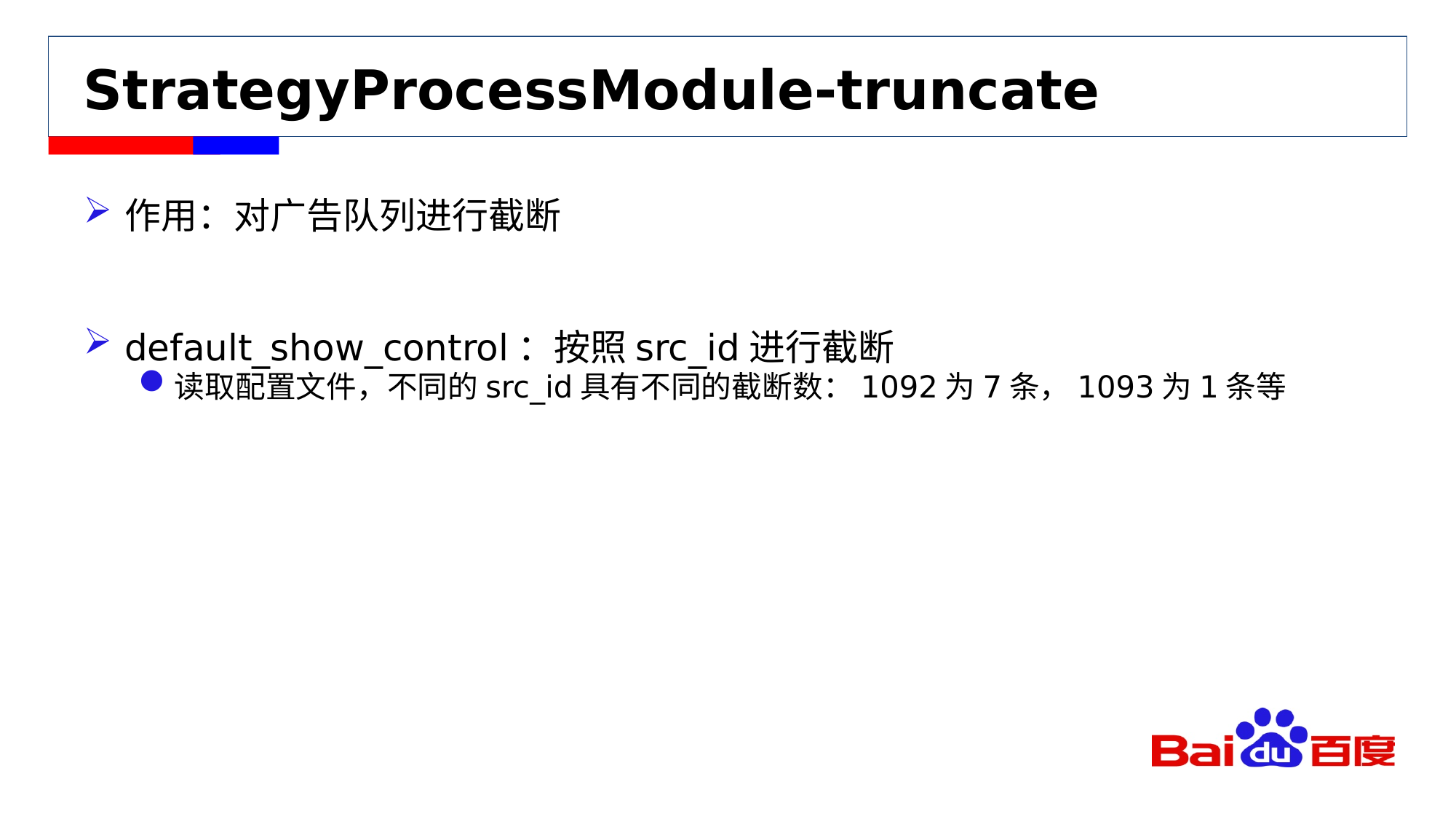

# StrategyProcessModule-truncate
作用：对广告队列进行截断

default_show_control：按照src_id进行截断
读取配置文件，不同的src_id具有不同的截断数：1092为7条，1093为1条等